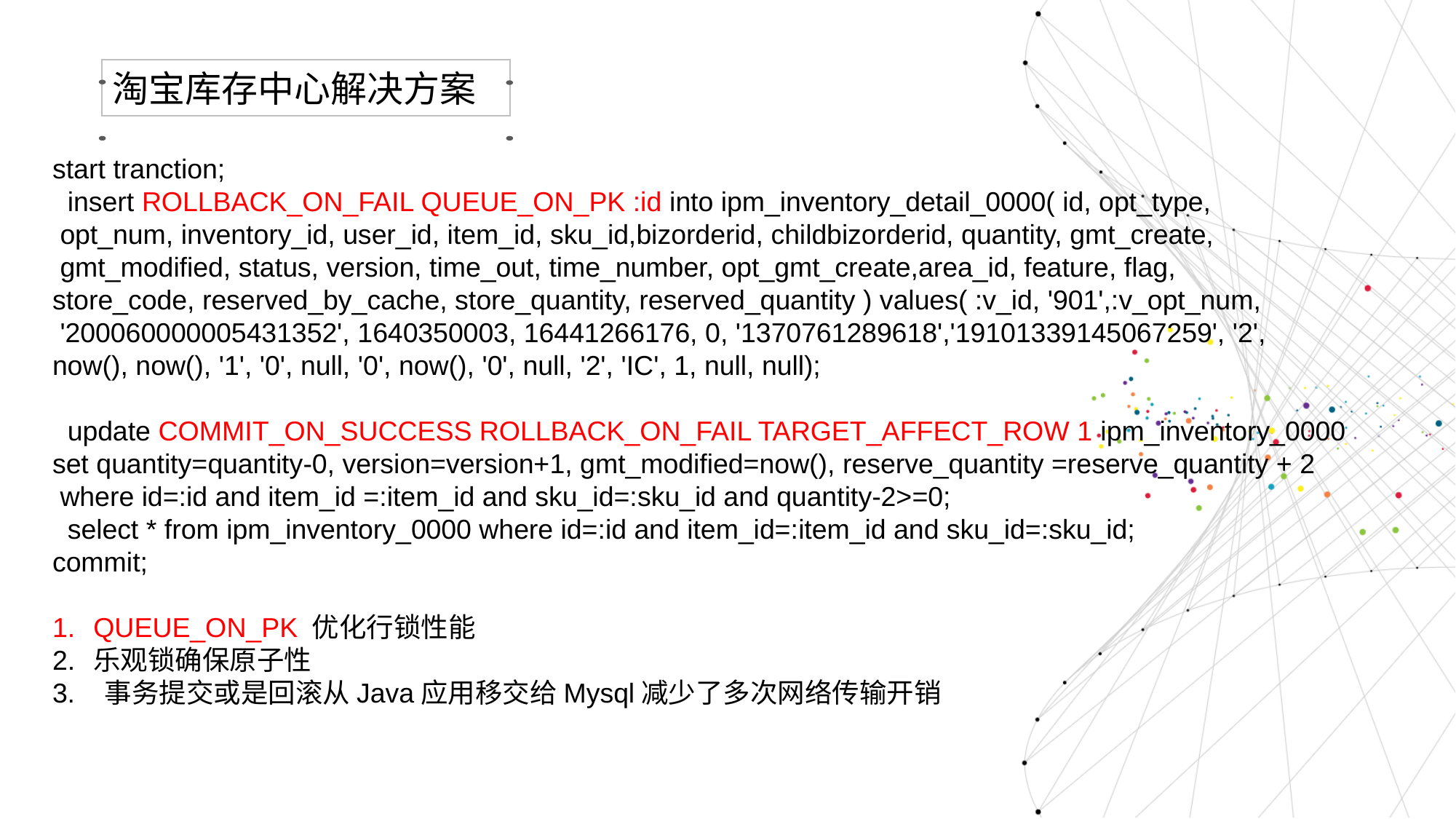

淘宝库存中心解决方案

start tranction;
  insert ROLLBACK_ON_FAIL QUEUE_ON_PK :id into ipm_inventory_detail_0000( id, opt_type,
 opt_num, inventory_id, user_id, item_id, sku_id,bizorderid, childbizorderid, quantity, gmt_create,
 gmt_modified, status, version, time_out, time_number, opt_gmt_create,area_id, feature, flag,
store_code, reserved_by_cache, store_quantity, reserved_quantity ) values( :v_id, '901',:v_opt_num,
 '200060000005431352', 1640350003, 16441266176, 0, '1370761289618','19101339145067259', '2',
now(), now(), '1', '0', null, '0', now(), '0', null, '2', 'IC', 1, null, null);

  update COMMIT_ON_SUCCESS ROLLBACK_ON_FAIL TARGET_AFFECT_ROW 1 ipm_inventory_0000
set quantity=quantity-0, version=version+1, gmt_modified=now(), reserve_quantity =reserve_quantity + 2
 where id=:id and item_id =:item_id and sku_id=:sku_id and quantity-2>=0;
  select * from ipm_inventory_0000 where id=:id and item_id=:item_id and sku_id=:sku_id;
commit;

QUEUE_ON_PK 优化行锁性能
乐观锁确保原子性
3.   事务提交或是回滚从Java应用移交给Mysql减少了多次网络传输开销